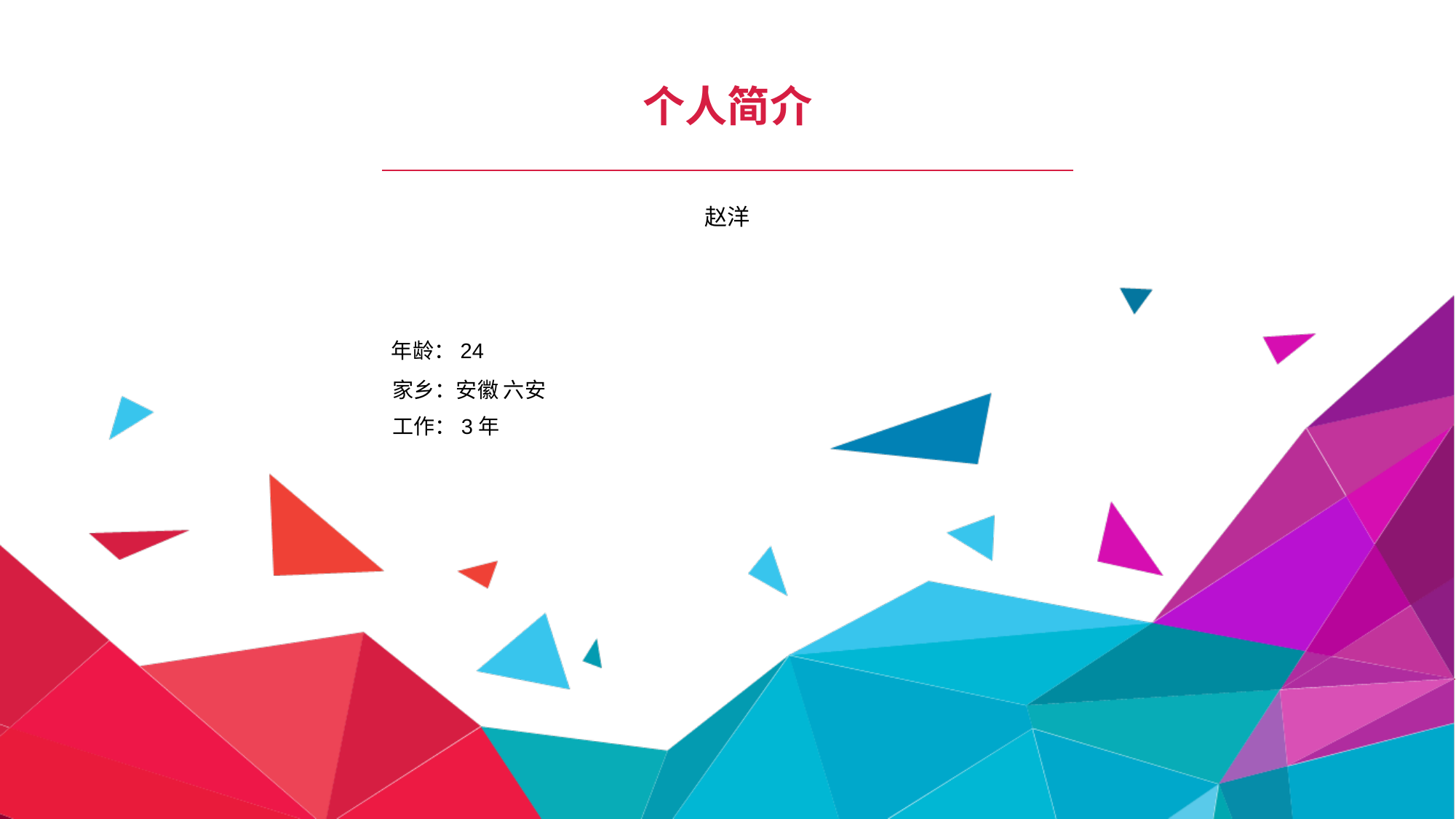

# 个人简介
赵洋
年龄：24
家乡：安徽 六安
工作：3年